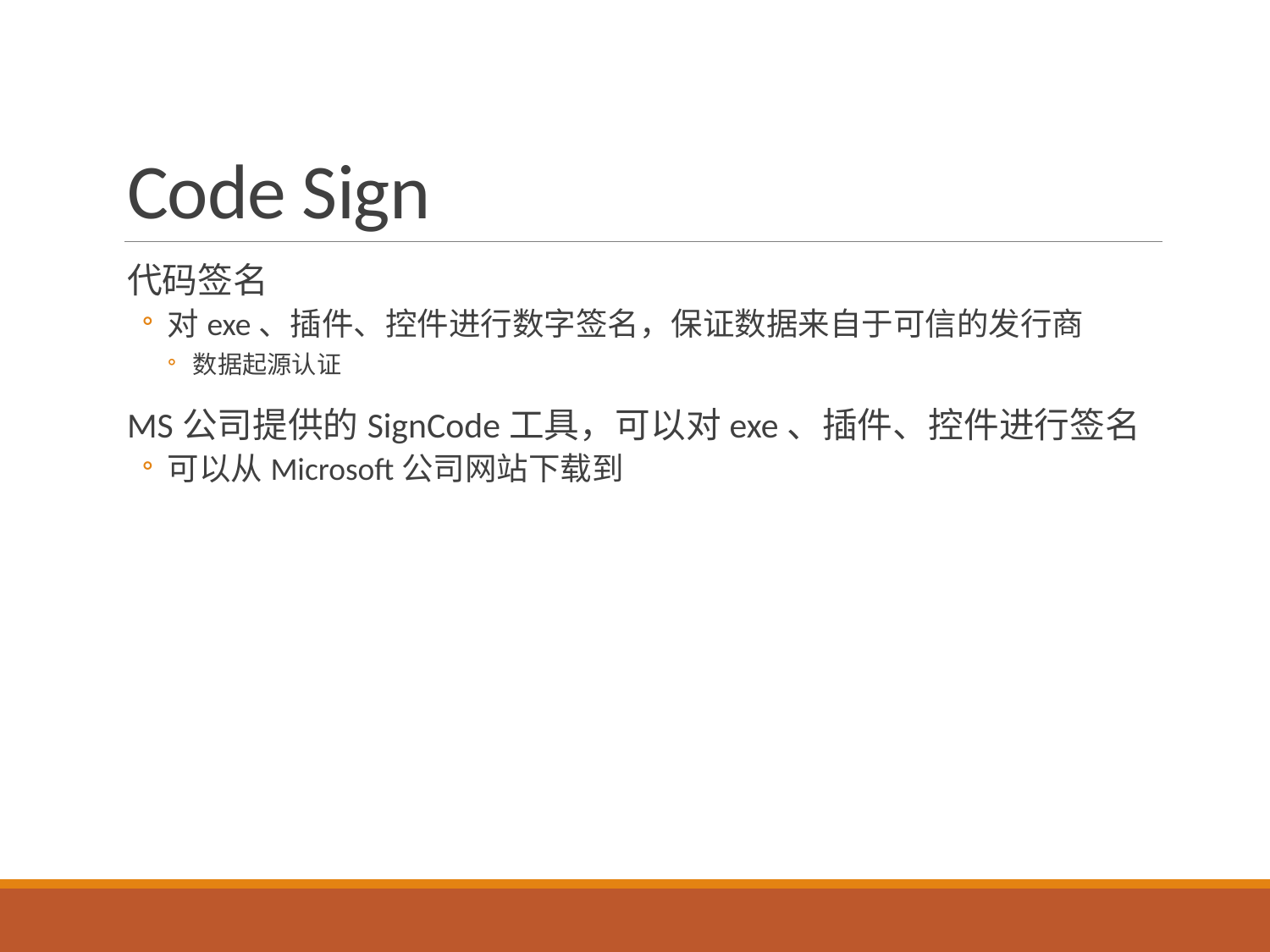

# Code Sign
代码签名
对exe、插件、控件进行数字签名，保证数据来自于可信的发行商
数据起源认证
MS公司提供的SignCode工具，可以对exe、插件、控件进行签名
可以从Microsoft公司网站下载到
83